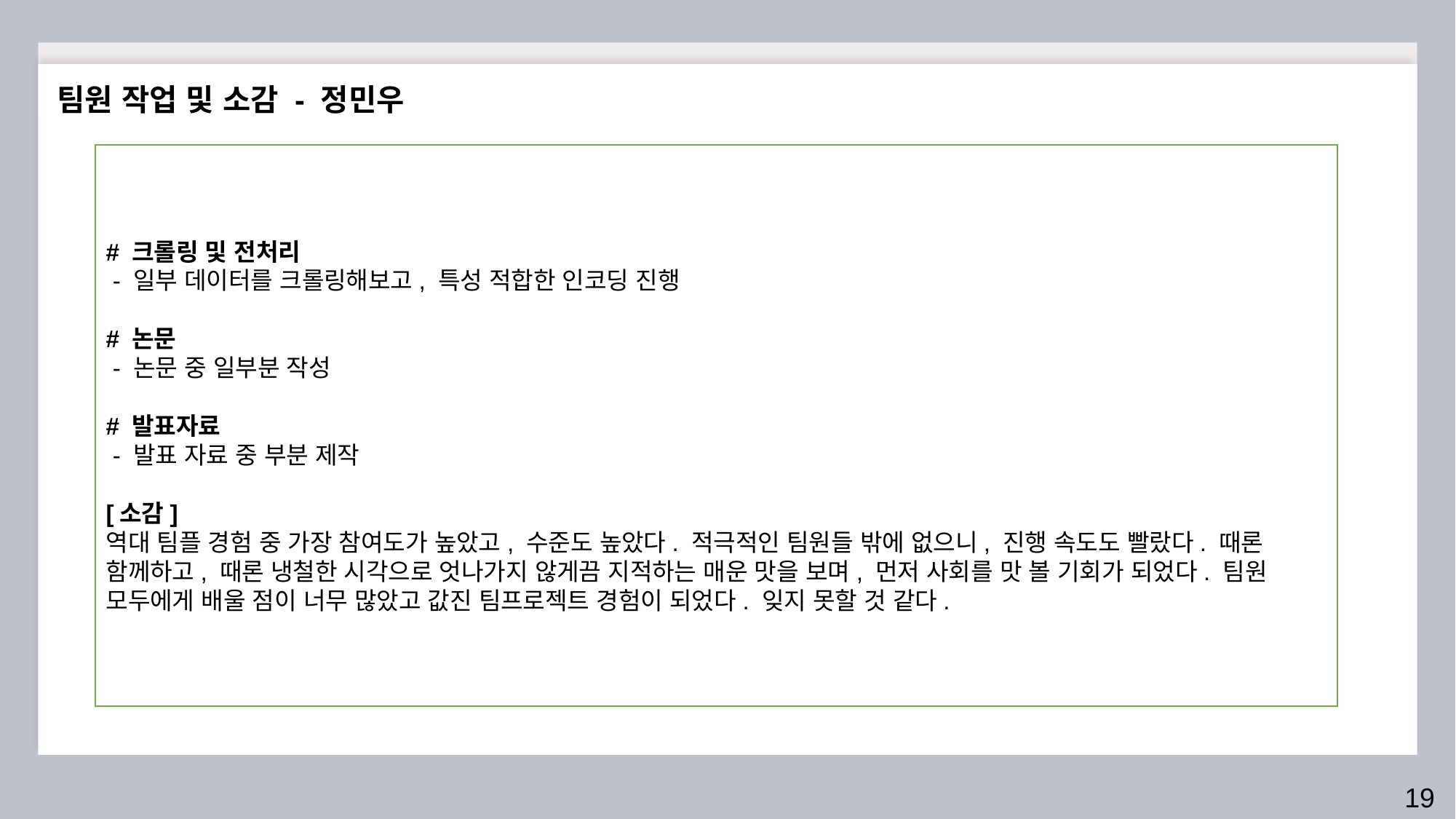

팀원 작업 및 소감 - 정민우
# 크롤링 및 전처리
 - 일부 데이터를 크롤링해보고, 특성 적합한 인코딩 진행

# 논문
 - 논문 중 일부분 작성

# 발표자료
 - 발표 자료 중 부분 제작

[소감]
역대 팀플 경험 중 가장 참여도가 높았고, 수준도 높았다. 적극적인 팀원들 밖에 없으니, 진행 속도도 빨랐다. 때론 함께하고, 때론 냉철한 시각으로 엇나가지 않게끔 지적하는 매운 맛을 보며, 먼저 사회를 맛 볼 기회가 되었다. 팀원 모두에게 배울 점이 너무 많았고 값진 팀프로젝트 경험이 되었다. 잊지 못할 것 같다.
19